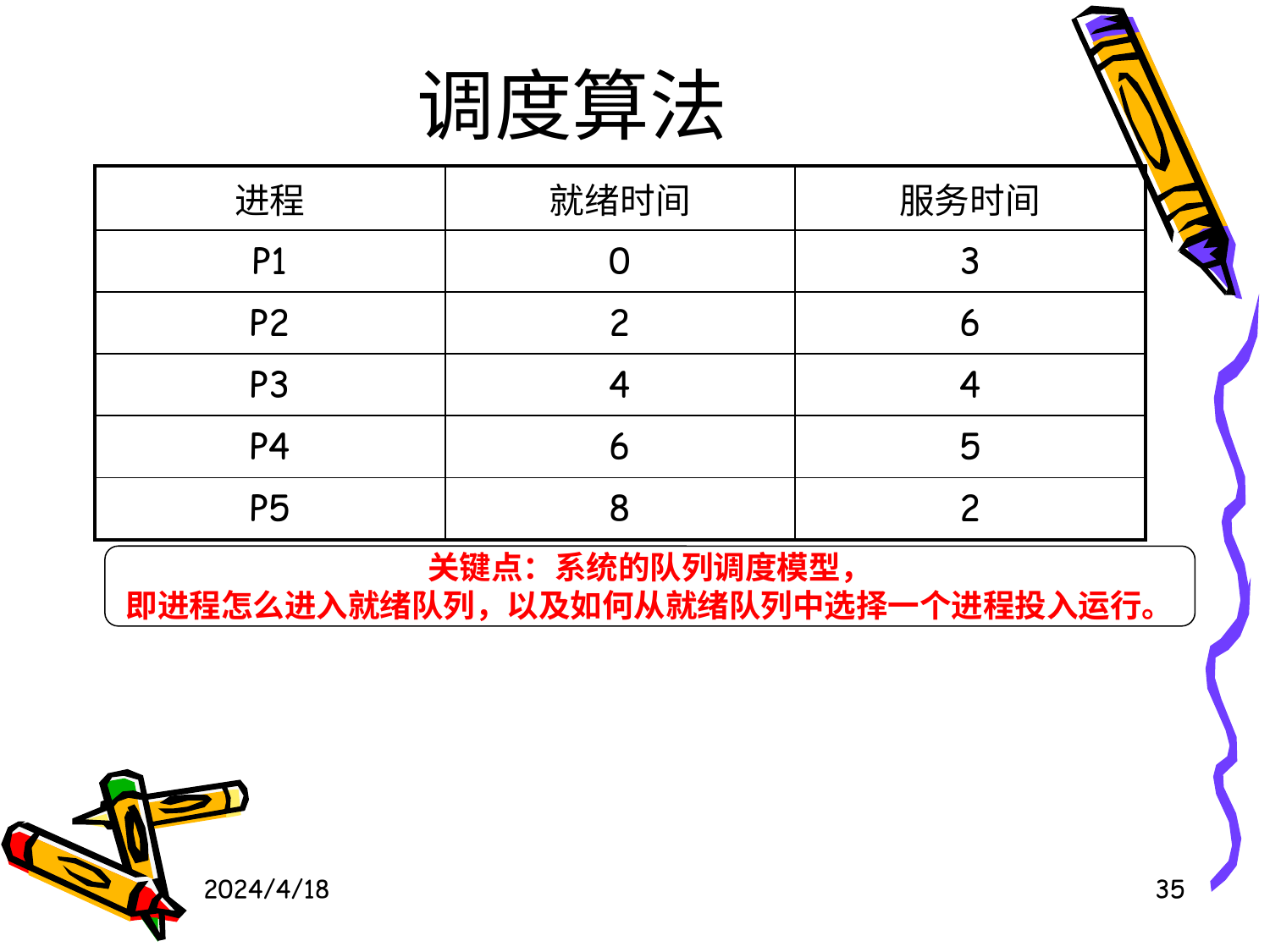

# 调度算法
| 进程 | 就绪时间 | 服务时间 |
| --- | --- | --- |
| P1 | 0 | 3 |
| P2 | 2 | 6 |
| P3 | 4 | 4 |
| P4 | 6 | 5 |
| P5 | 8 | 2 |
关键点：系统的队列调度模型，
即进程怎么进入就绪队列，以及如何从就绪队列中选择一个进程投入运行。
2024/4/18
35